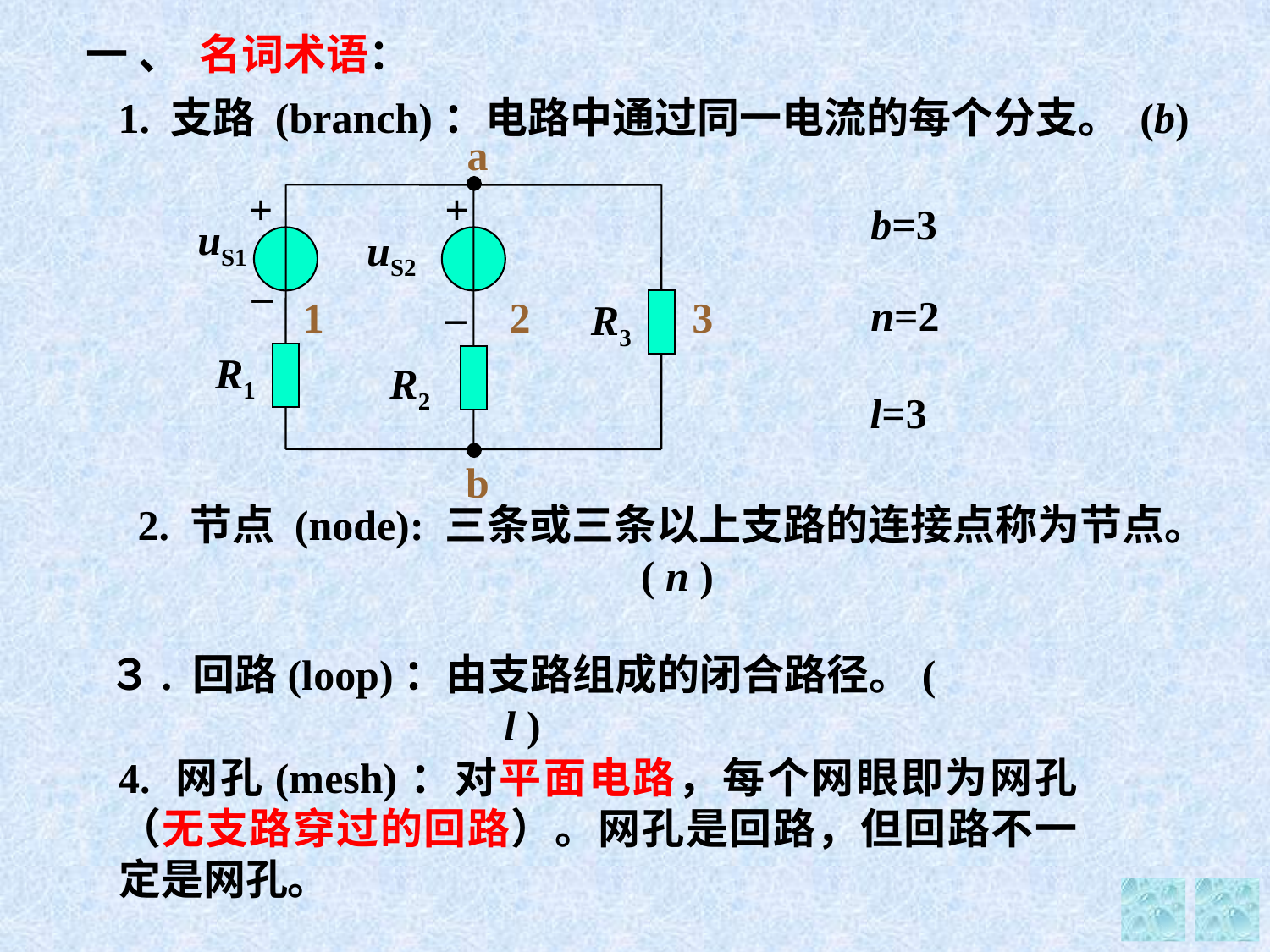

一 、  名词术语：
1. 支路 (branch)：电路中通过同一电流的每个分支。 (b)
a
+
+

uS1
uS2

_
_
1
2
3
R3

R1

R2

b
b=3
n=2
l=3
2. 节点 (node): 三条或三条以上支路的连接点称为节点。( n )
３. 回路(loop)：由支路组成的闭合路径。( l )
4. 网孔(mesh)：对平面电路，每个网眼即为网孔（无支路穿过的回路）。网孔是回路，但回路不一定是网孔。